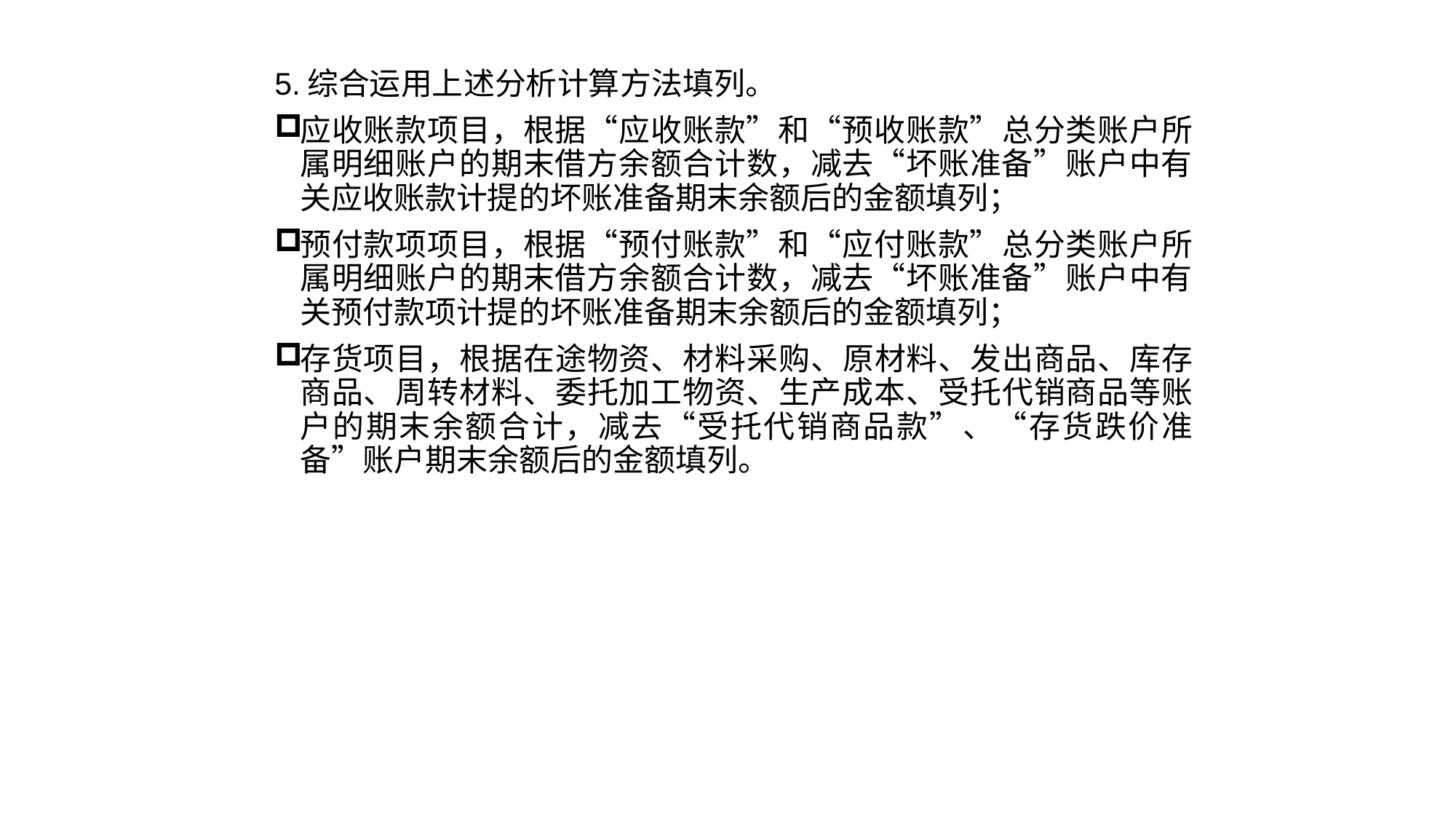

5.综合运用上述分析计算方法填列。
应收账款项目，根据“应收账款”和“预收账款”总分类账户所属明细账户的期末借方余额合计数，减去“坏账准备”账户中有关应收账款计提的坏账准备期末余额后的金额填列；
预付款项项目，根据“预付账款”和“应付账款”总分类账户所属明细账户的期末借方余额合计数，减去“坏账准备”账户中有关预付款项计提的坏账准备期末余额后的金额填列；
存货项目，根据在途物资、材料采购、原材料、发出商品、库存商品、周转材料、委托加工物资、生产成本、受托代销商品等账户的期末余额合计，减去“受托代销商品款”、“存货跌价准备”账户期末余额后的金额填列。